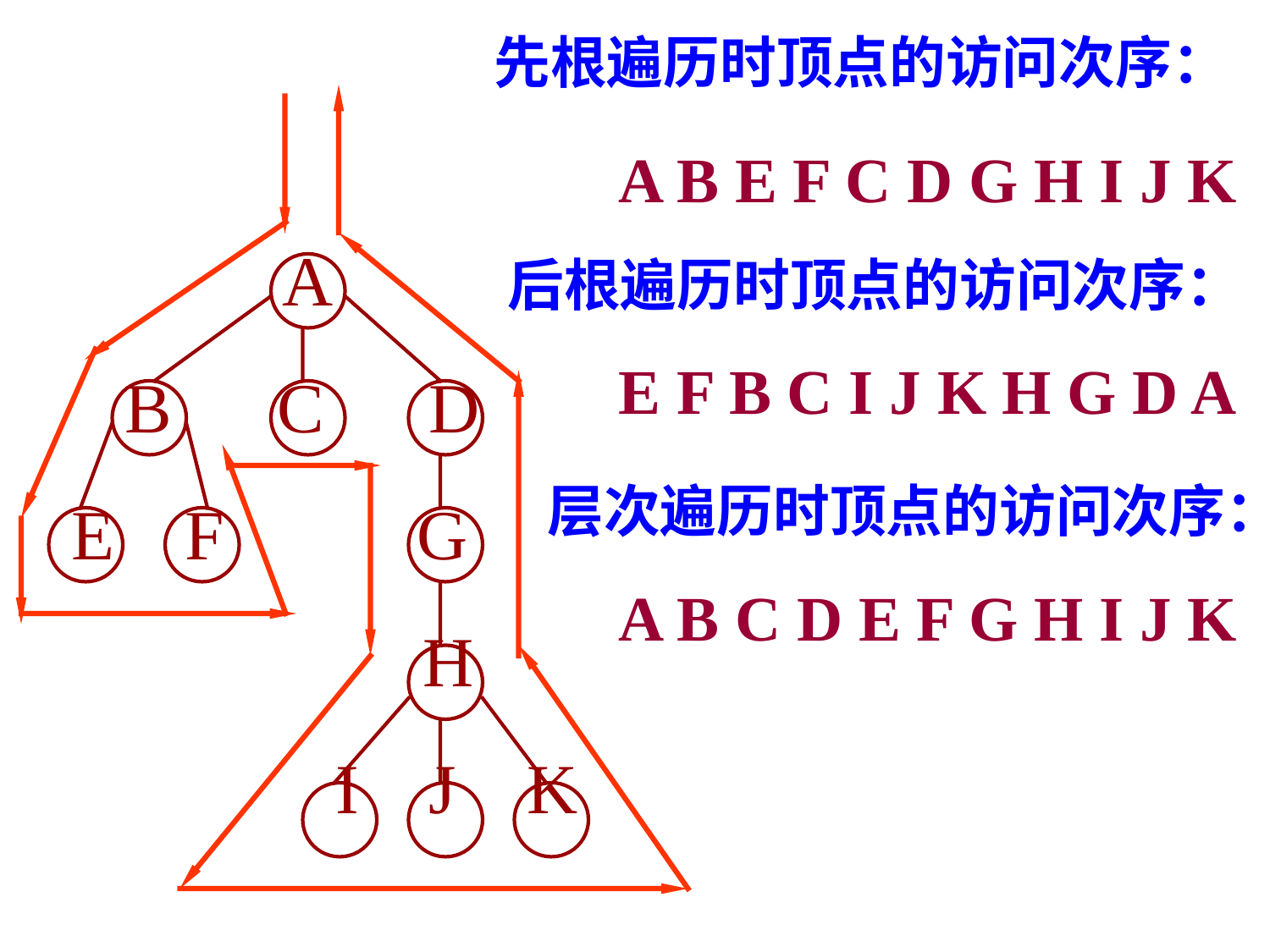

先根遍历时顶点的访问次序：

A B E F C D G H I J K

            A
   B      C      D
E    F           G
                    H
               I    J    K

后根遍历时顶点的访问次序：
E F B C I J K H G D A

层次遍历时顶点的访问次序：

A B C D E F G H I J K